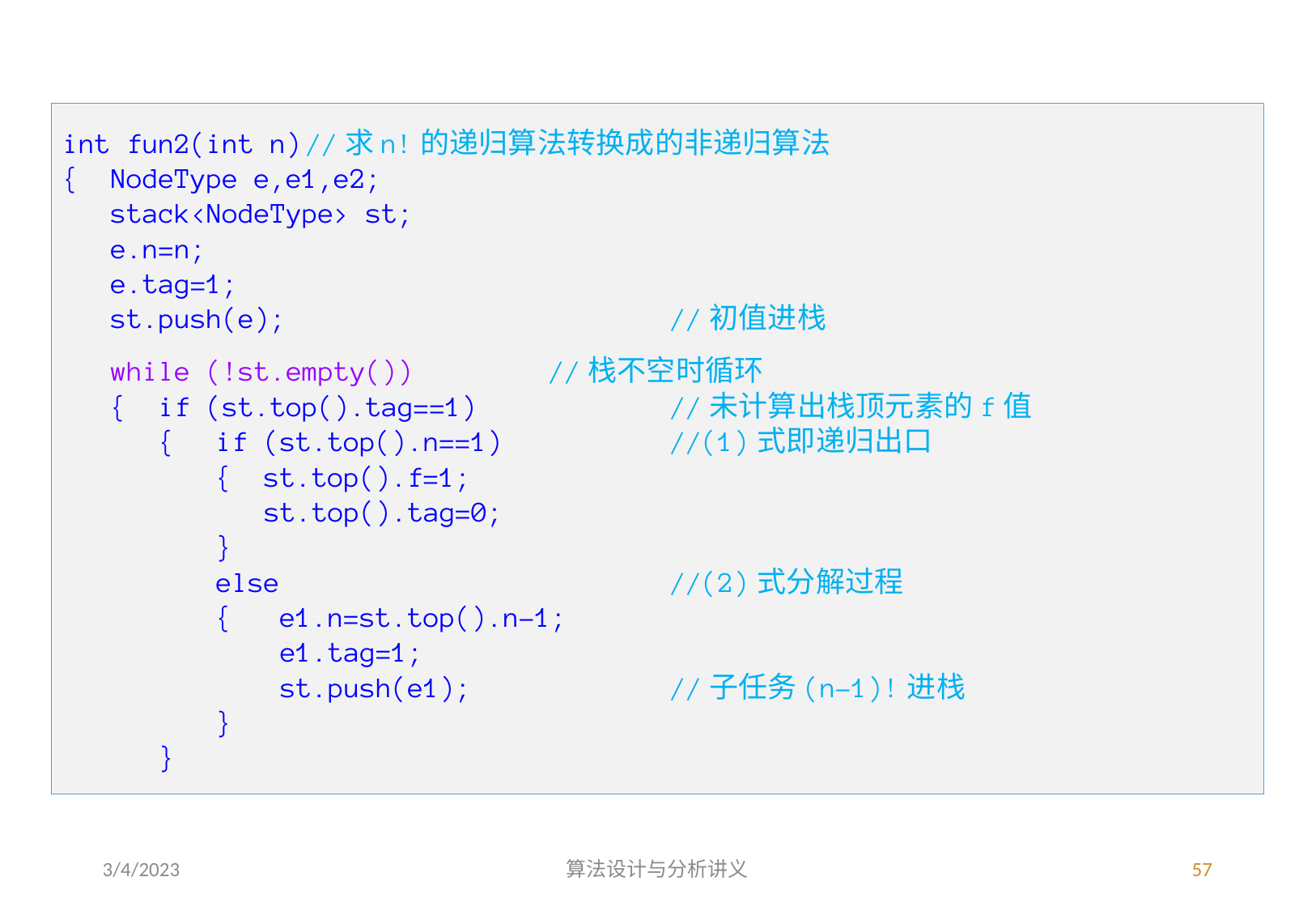

int fun2(int n)	//求n!的递归算法转换成的非递归算法
{  NodeType e,e1,e2;
   stack<NodeType> st;
   e.n=n;
   e.tag=1;
   st.push(e);				//初值进栈
   while (!st.empty())		//栈不空时循环
   {  if (st.top().tag==1)		//未计算出栈顶元素的f值
      {	  if (st.top().n==1)		//(1)式即递归出口
	  {  st.top().f=1;
	     st.top().tag=0;
	  }
	  else				//(2)式分解过程
	  {   e1.n=st.top().n-1;
	      e1.tag=1;
	      st.push(e1);		//子任务(n-1)!进栈
	  }
      }
3/4/2023
算法设计与分析讲义
57